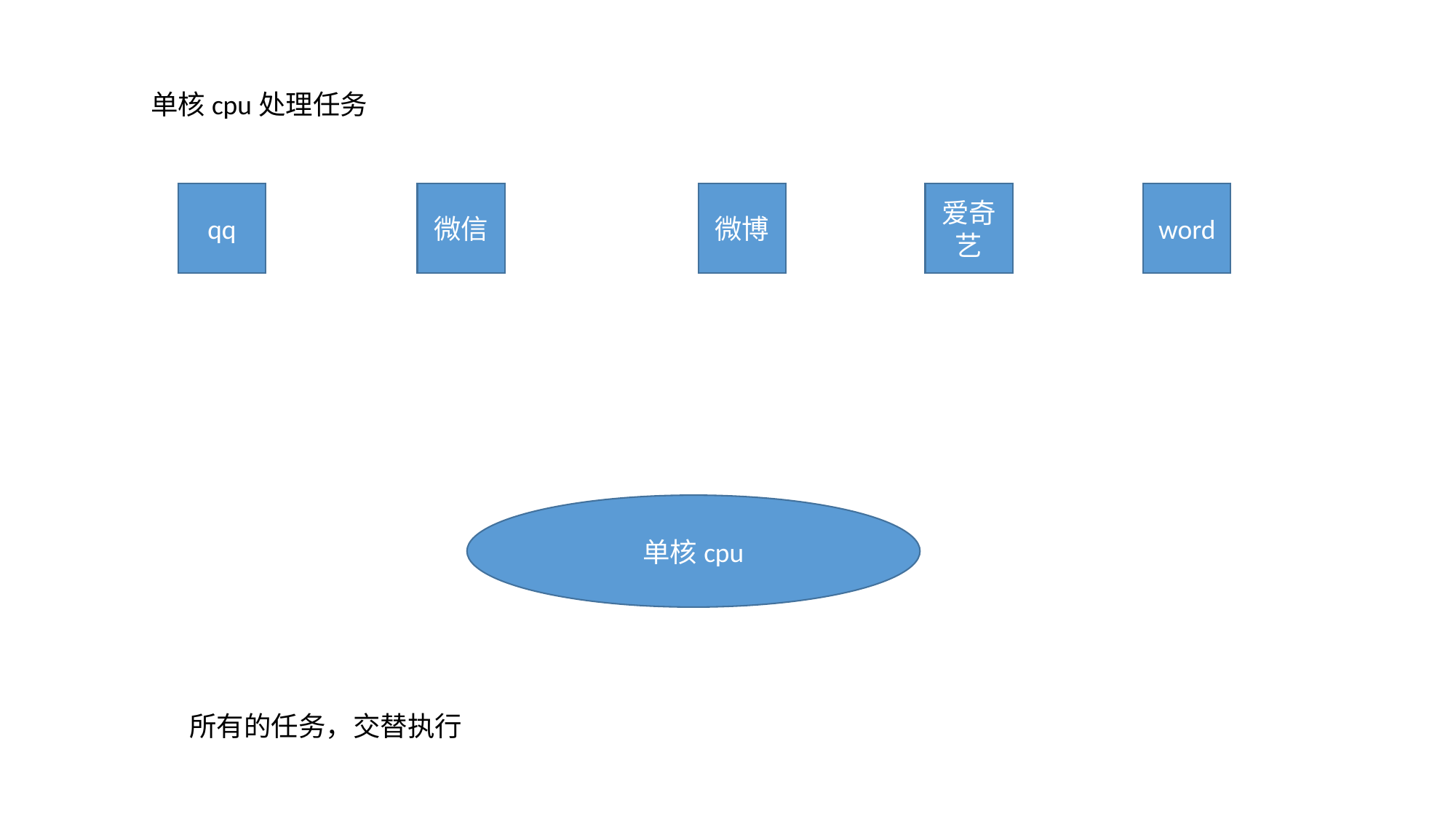

单核cpu处理任务
qq
微信
微博
爱奇艺
word
单核cpu
所有的任务，交替执行